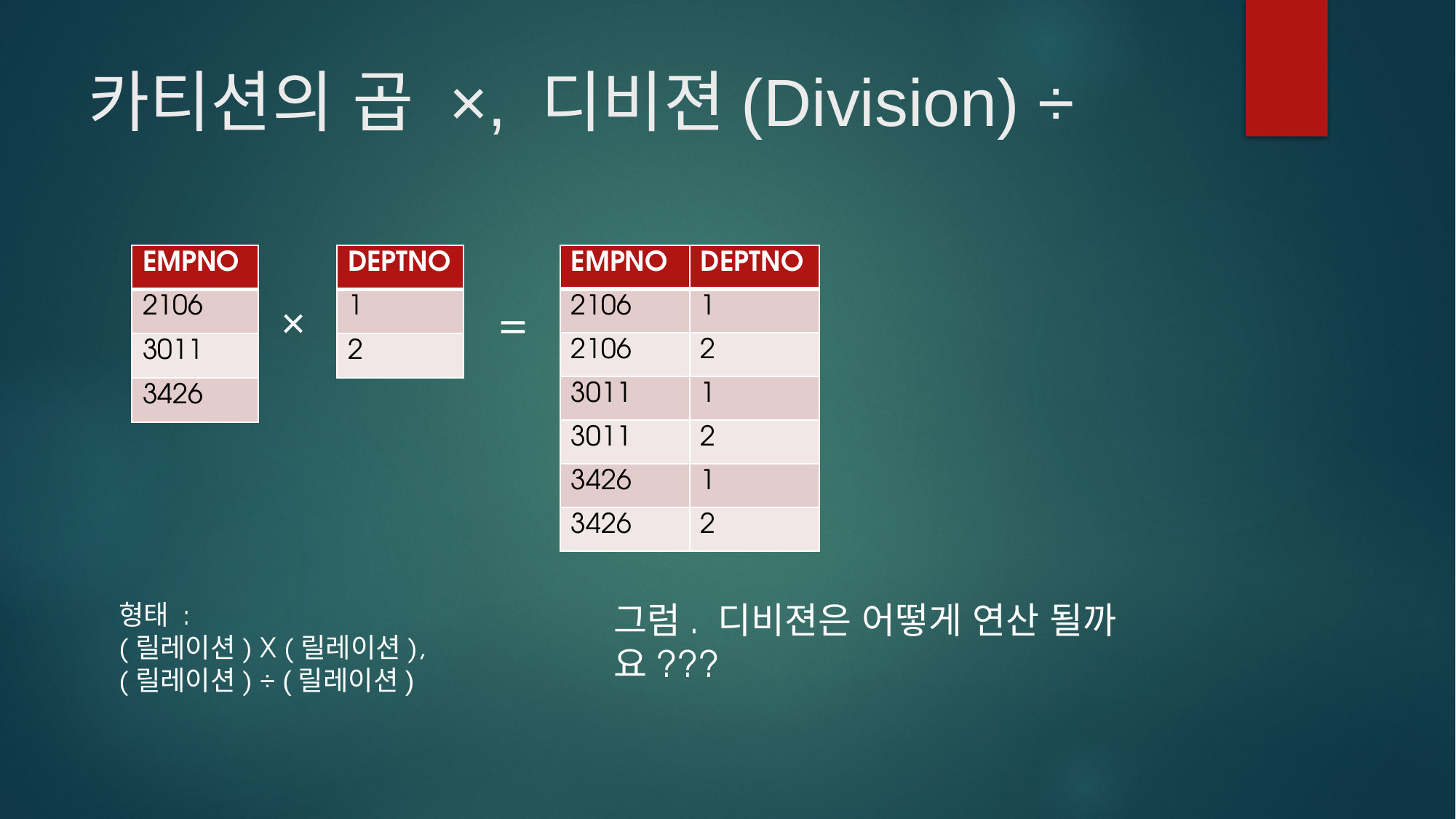

# 카티션의 곱 ×, 디비젼(Division) ÷
| EMPNO |
| --- |
| 2106 |
| 3011 |
| 3426 |
| DEPTNO |
| --- |
| 1 |
| 2 |
| EMPNO | DEPTNO |
| --- | --- |
| 2106 | 1 |
| 2106 | 2 |
| 3011 | 1 |
| 3011 | 2 |
| 3426 | 1 |
| 3426 | 2 |
×
=
형태 :
(릴레이션) X (릴레이션),
(릴레이션) ÷ (릴레이션)
그럼. 디비젼은 어떻게 연산 될까요???